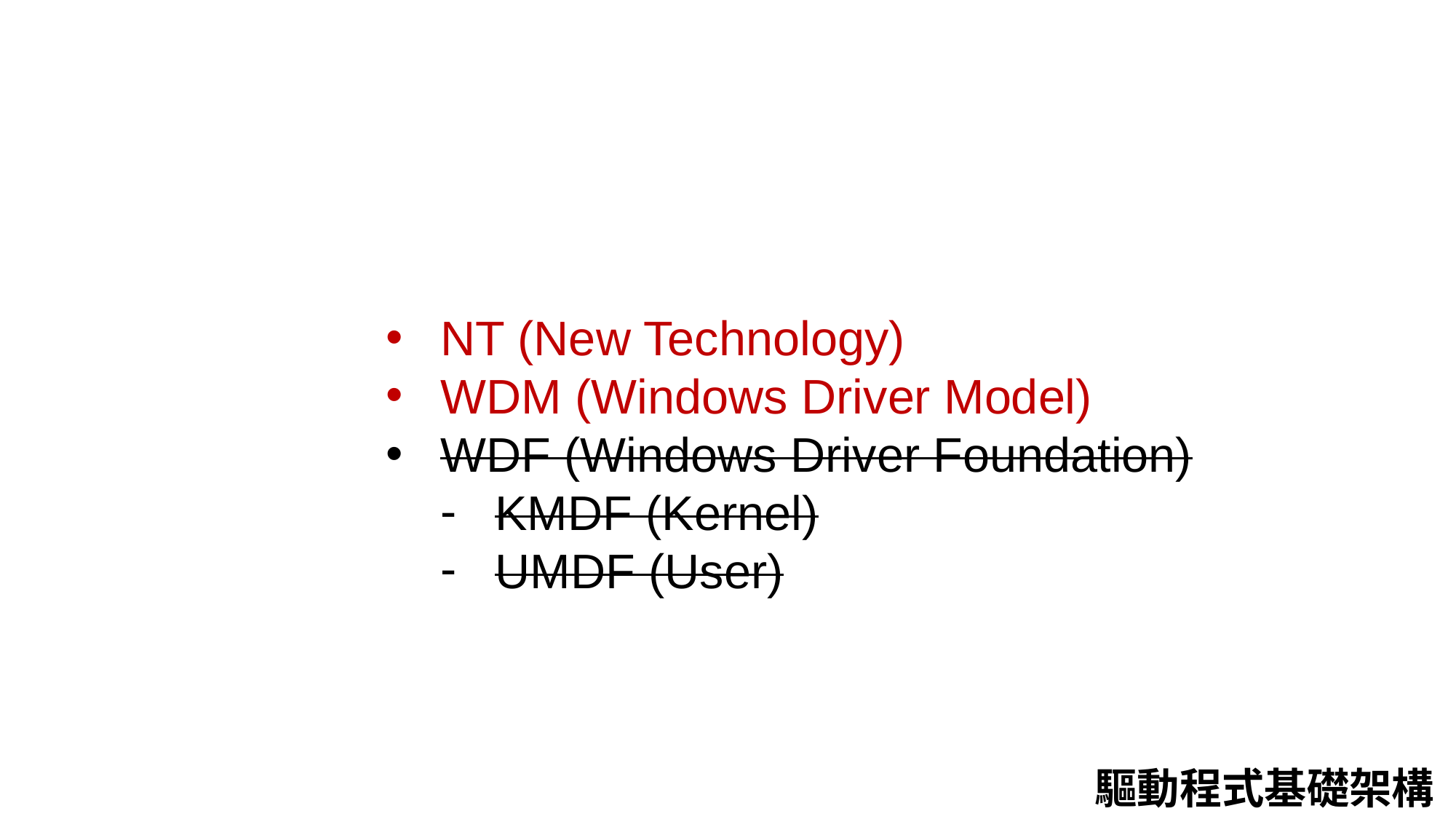

NT (New Technology)
WDM (Windows Driver Model)
WDF (Windows Driver Foundation)
KMDF (Kernel)
UMDF (User)
驅動程式基礎架構